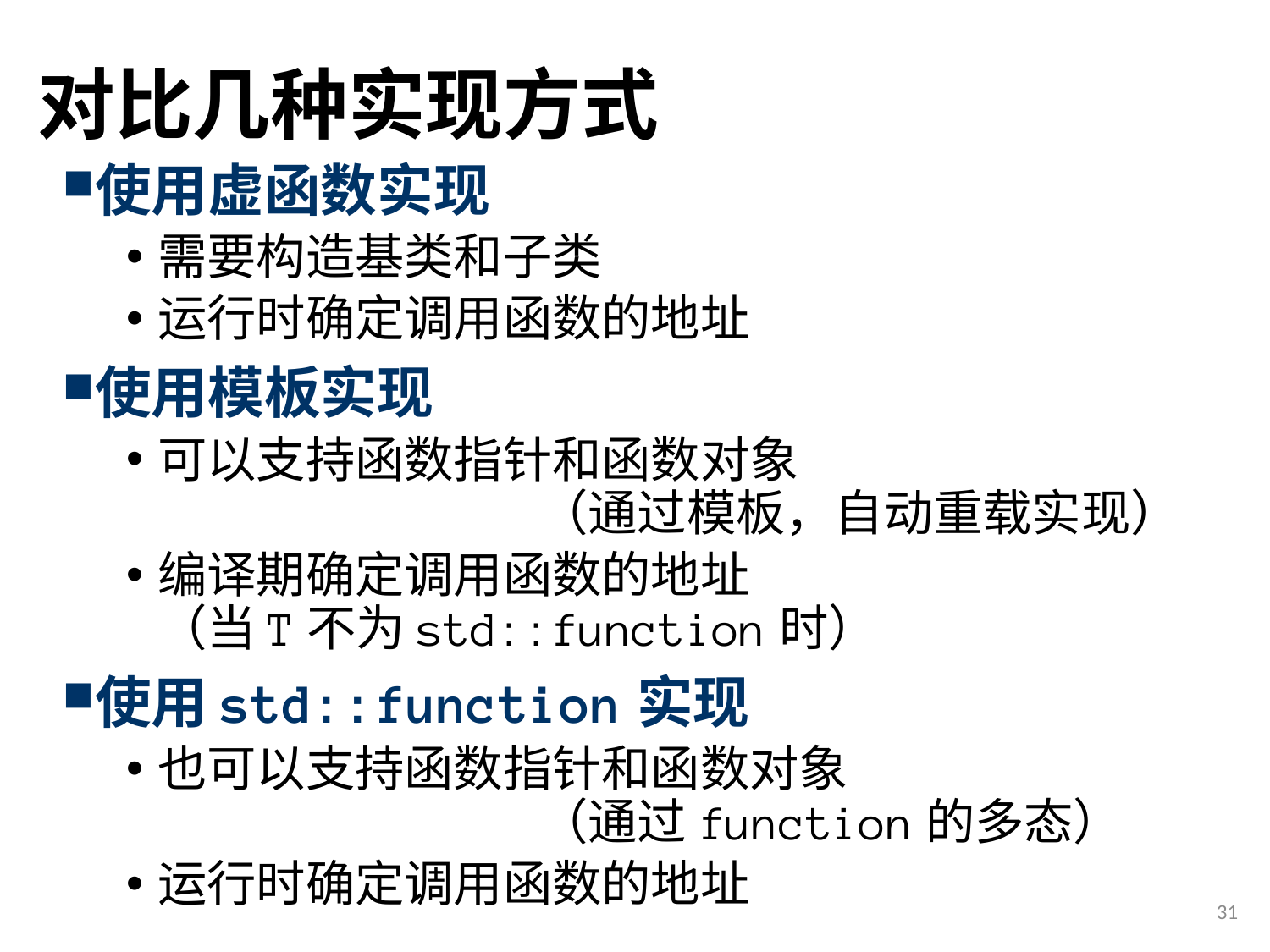

# 对比几种实现方式
使用虚函数实现
需要构造基类和子类
运行时确定调用函数的地址
使用模板实现
可以支持函数指针和函数对象
			（通过模板，自动重载实现）
编译期确定调用函数的地址
（当T不为std::function时）
使用std::function实现
也可以支持函数指针和函数对象
			（通过function的多态）
运行时确定调用函数的地址
31